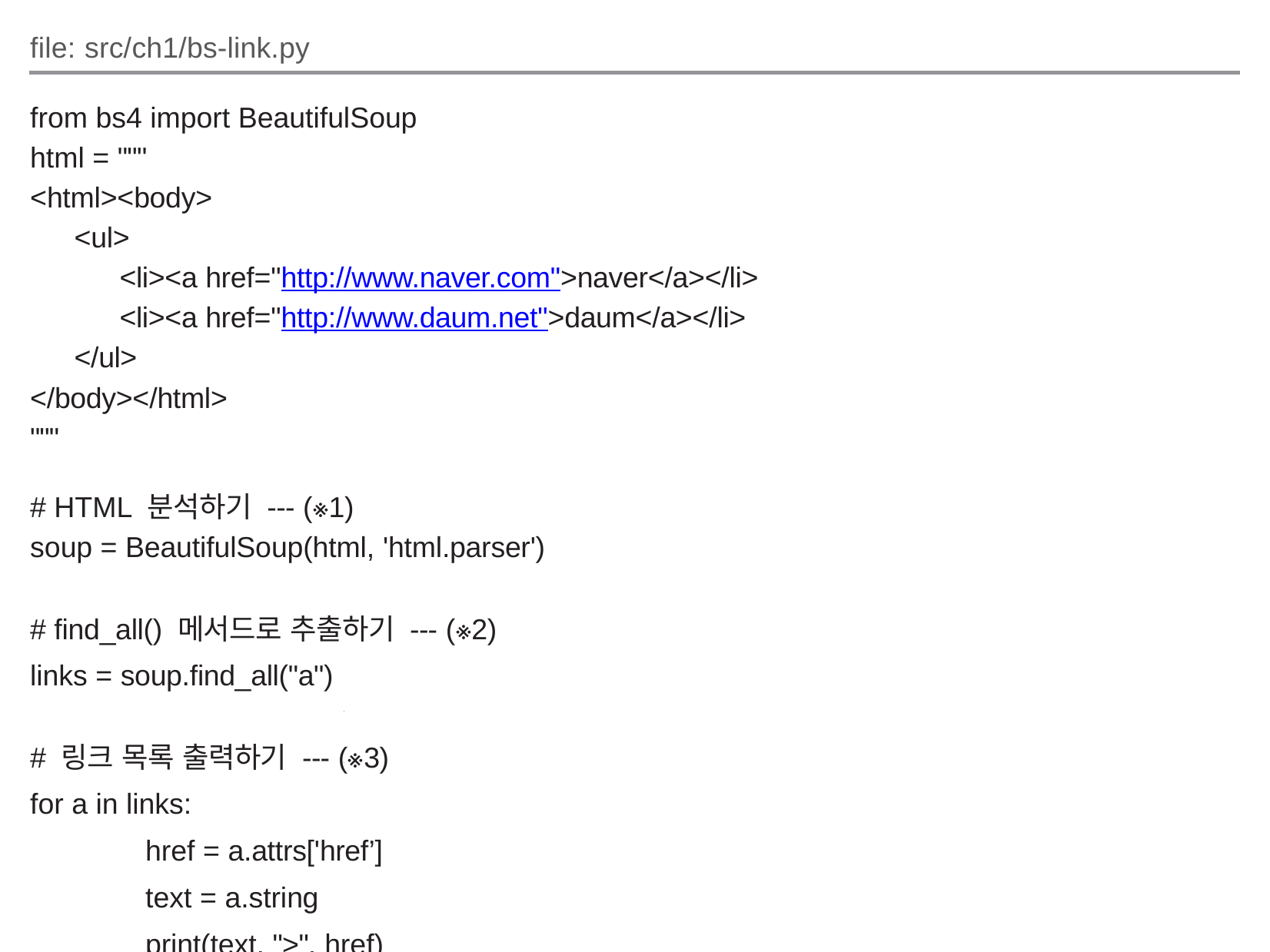

file: src/ch1/bs-link.py

from bs4 import BeautifulSoup
html = """
<html><body>
<ul>
<li><a href="http://www.naver.com">naver</a></li>
<li><a href="http://www.daum.net">daum</a></li>
</ul>
</body></html>
"""

# HTML 분석하기 --- (※1)
soup = BeautifulSoup(html, 'html.parser')

# find_all() 메서드로 추출하기 --- (※2)
links = soup.find_all("a")

# 링크 목록 출력하기 --- (※3)
for a in links:
	href = a.attrs['href’]
	text = a.string
	print(text, ">", href)